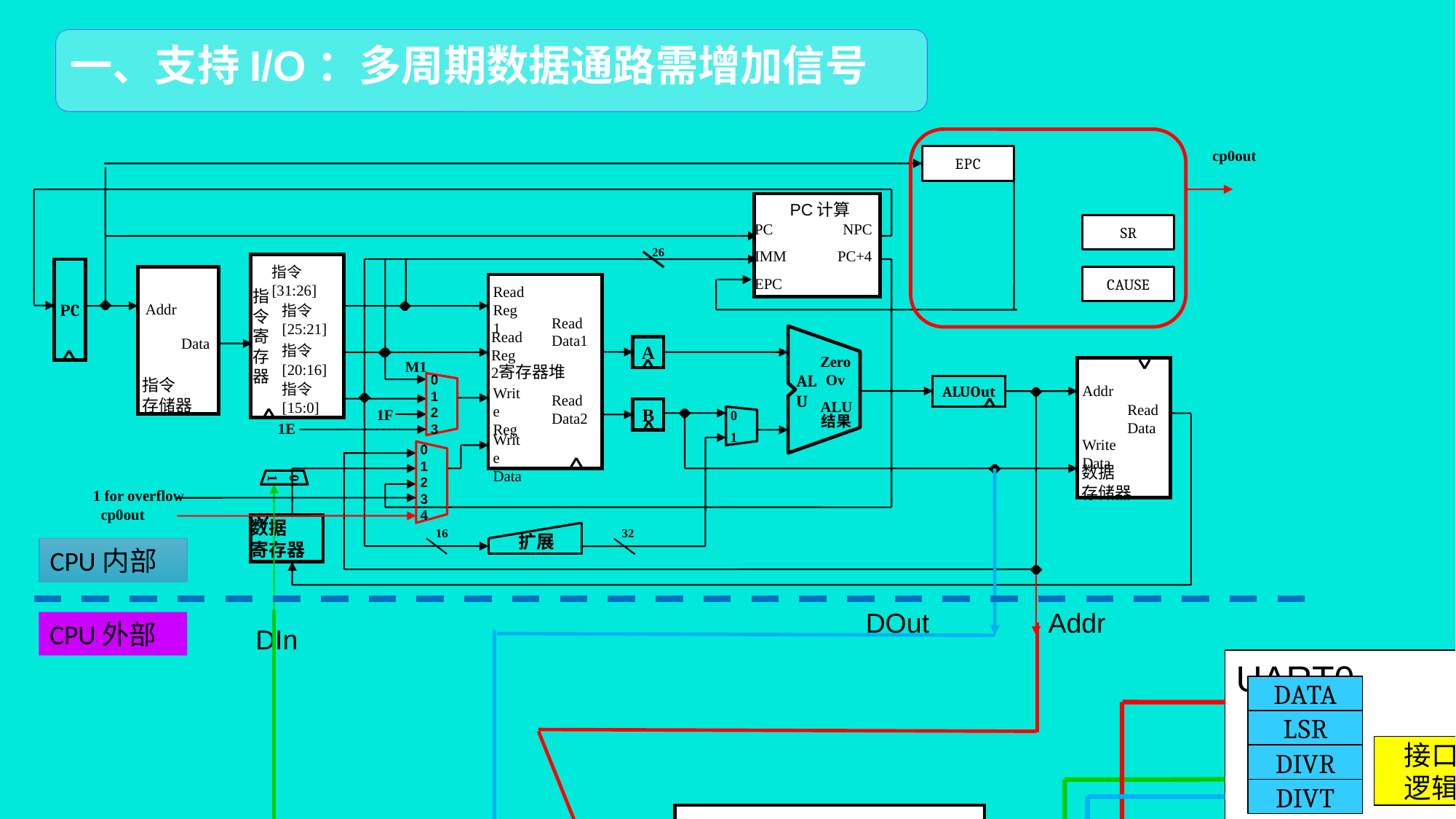

一、支持I/O：多周期数据通路需增加信号

EPC
cp0out

PC计算
PC

IMM
NPC

PC+4

26

指
令
寄
存
器
指令
[31:26]
指令
[25:21]
指令
[20:16]
指令
[15:0]
PC

指令
存储器
寄存器堆
Read
Reg1
Read
Data1
Read
Reg2
Write
Reg
Read
Data2
Write
Data
Addr

Zero
Ov

ALU
ALU
结果
Data
A

数据
存储器
Addr
ReadData
Write
Data
M1
0
1
2
3
ALUOut

B
0

1

1F

1E

0
1
2
3
4

0

1

1 for overflow

cp0out
数据
寄存器

扩展
16
32
CPU内部

DOut
Addr
CPU外部
DIn

PC计算
SR
PC

IMM
EPC
NPC

PC+4
CAUSE

UART0
DATA

LSR
接口
逻辑
DIVR

DIVT

Bridge
UART1
DATA

PrAddr
PrRD
PrWD
DEV_Addr
DEV_WD

LSR

接口
逻辑

DIVR
DEV1_RD
DEV2_RD

DEVn_RD

DIVT

UART2
DATA

LSR

接口
逻辑
DIVR

DIVT